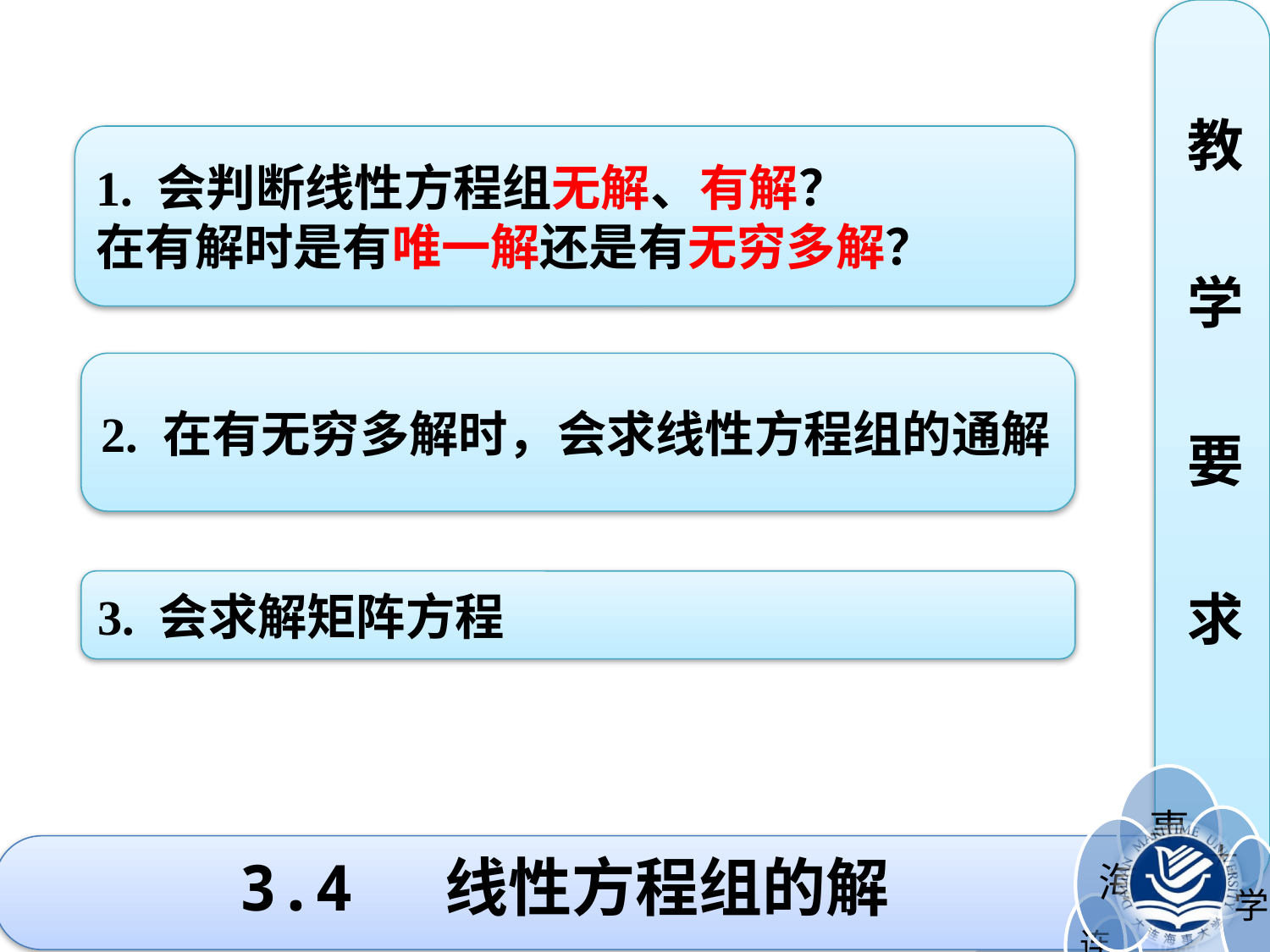

教

学

要

求
1. 会判断线性方程组无解、有解？
在有解时是有唯一解还是有无穷多解？
2. 在有无穷多解时，会求线性方程组的通解
3. 会求解矩阵方程
# 3.4  线性方程组的解